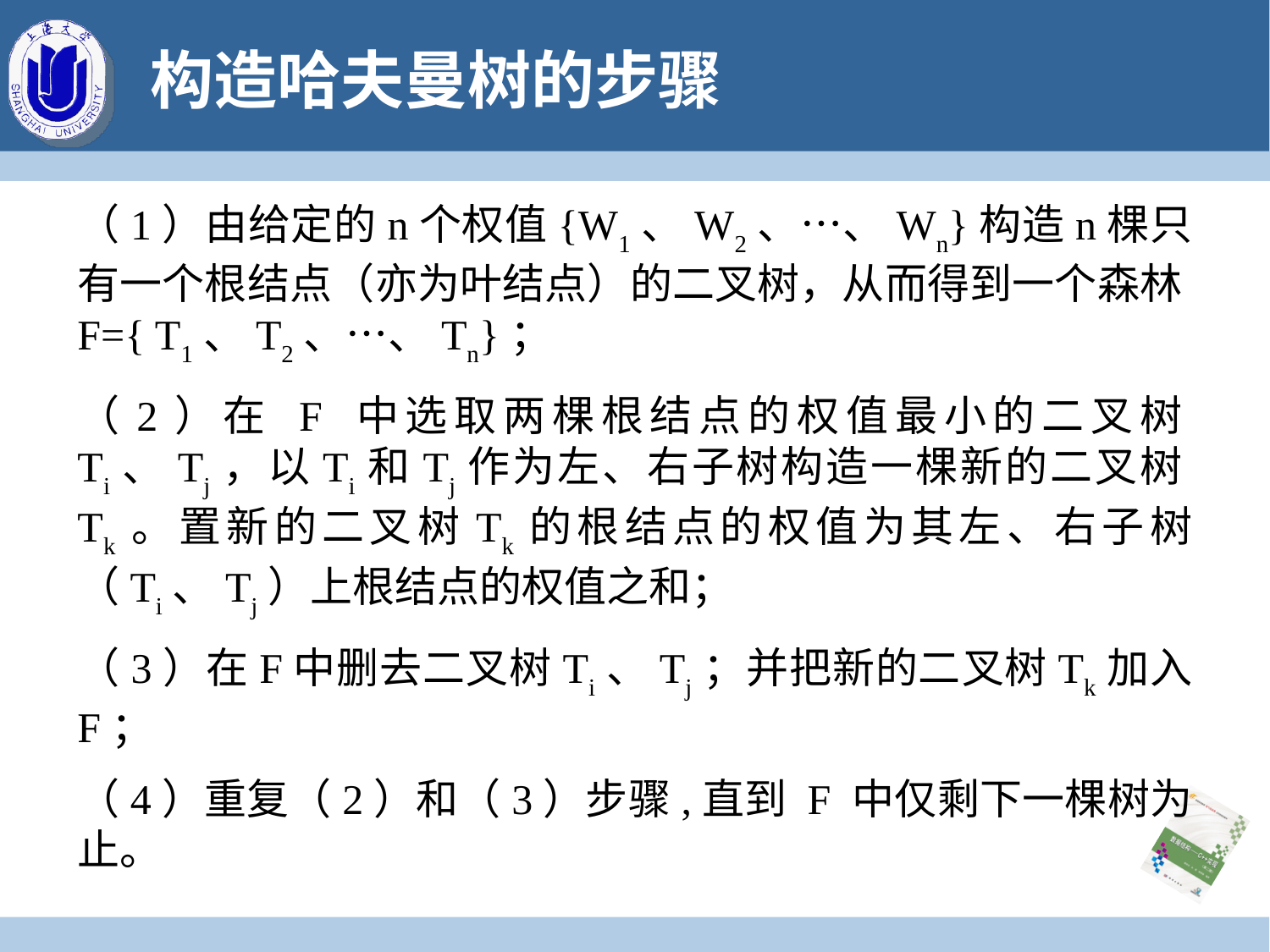

# 构造哈夫曼树的步骤
（1）由给定的n个权值{W1、W2、…、Wn}构造n棵只有一个根结点（亦为叶结点）的二叉树，从而得到一个森林F={ T1、T2、…、Tn}；
（2）在 F 中选取两棵根结点的权值最小的二叉树Ti、Tj，以Ti和Tj作为左、右子树构造一棵新的二叉树Tk。置新的二叉树Tk的根结点的权值为其左、右子树（Ti、Tj）上根结点的权值之和；
（3）在F中删去二叉树Ti、Tj；并把新的二叉树Tk加入 F；
（4）重复（2）和（3）步骤,直到 F 中仅剩下一棵树为止。